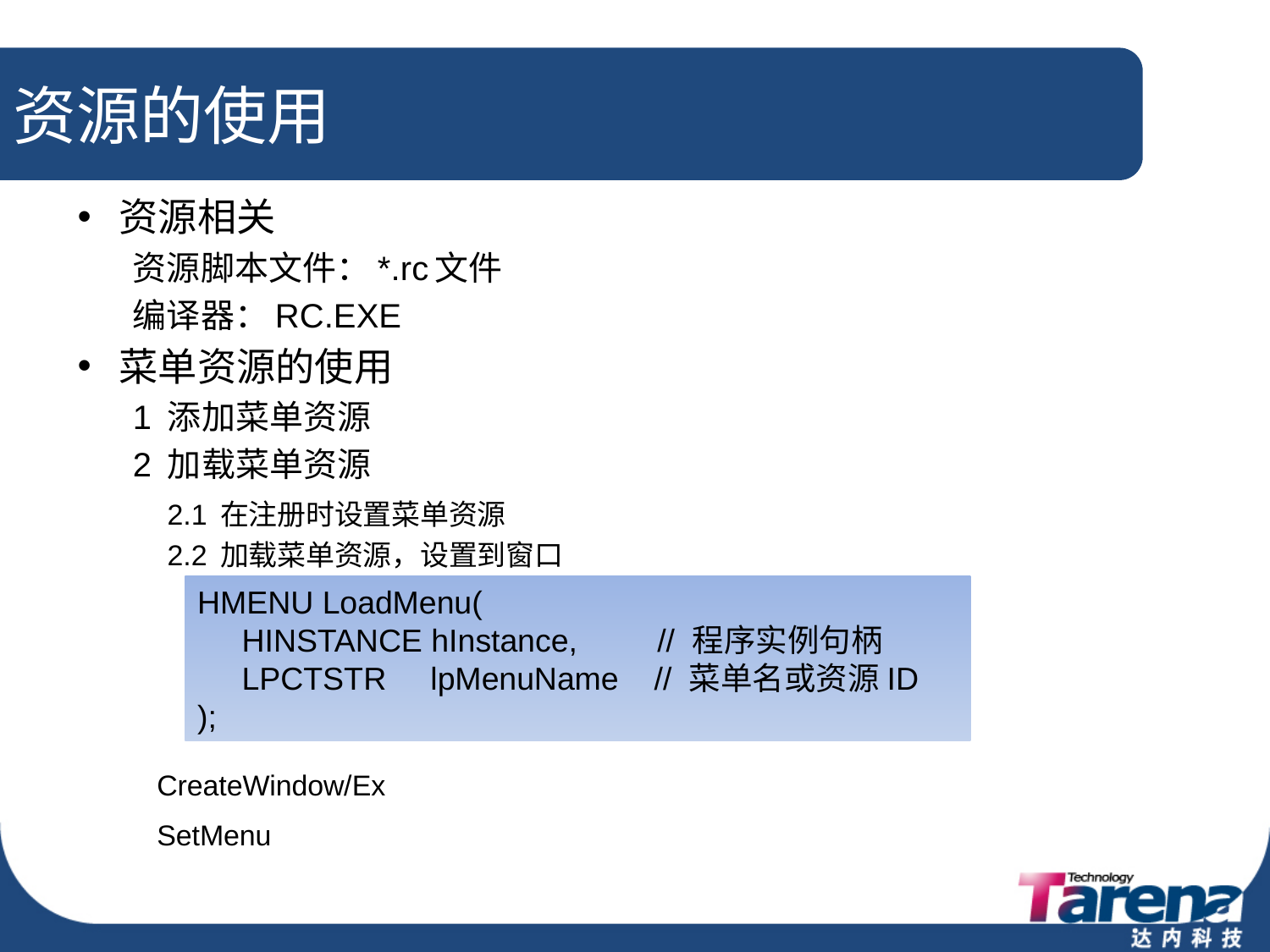

# 资源的使用
资源相关
资源脚本文件：*.rc文件
编译器：RC.EXE
菜单资源的使用
1 添加菜单资源
2 加载菜单资源
	2.1 在注册时设置菜单资源
	2.2 加载菜单资源，设置到窗口

   CreateWindow/Ex
   SetMenu
HMENU LoadMenu(
     HINSTANCE hInstance,         // 程序实例句柄
     LPCTSTR     lpMenuName    // 菜单名或资源ID
);